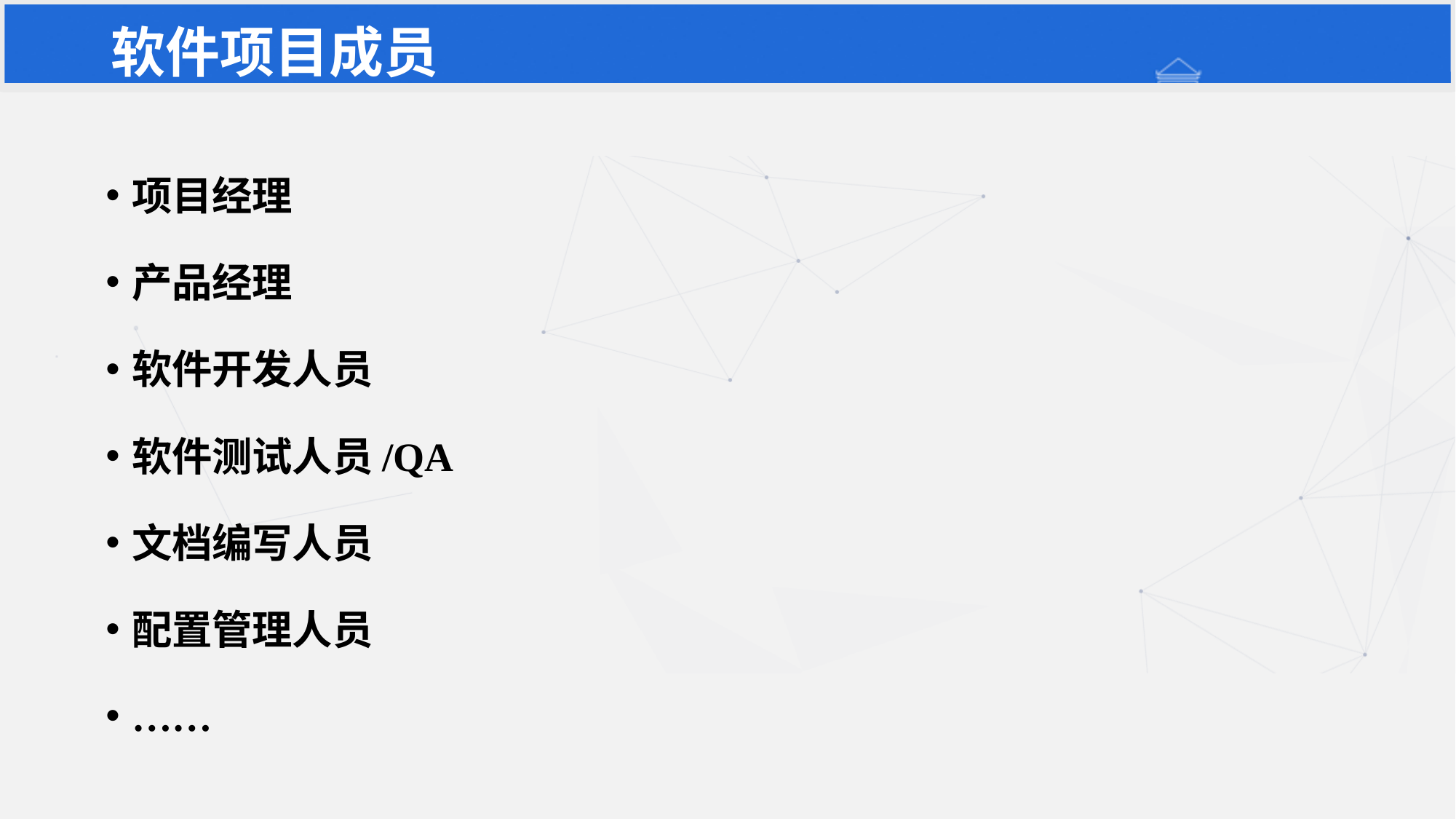

# 软件项目成员
项目经理
产品经理
软件开发人员
软件测试人员/QA
文档编写人员
配置管理人员
……